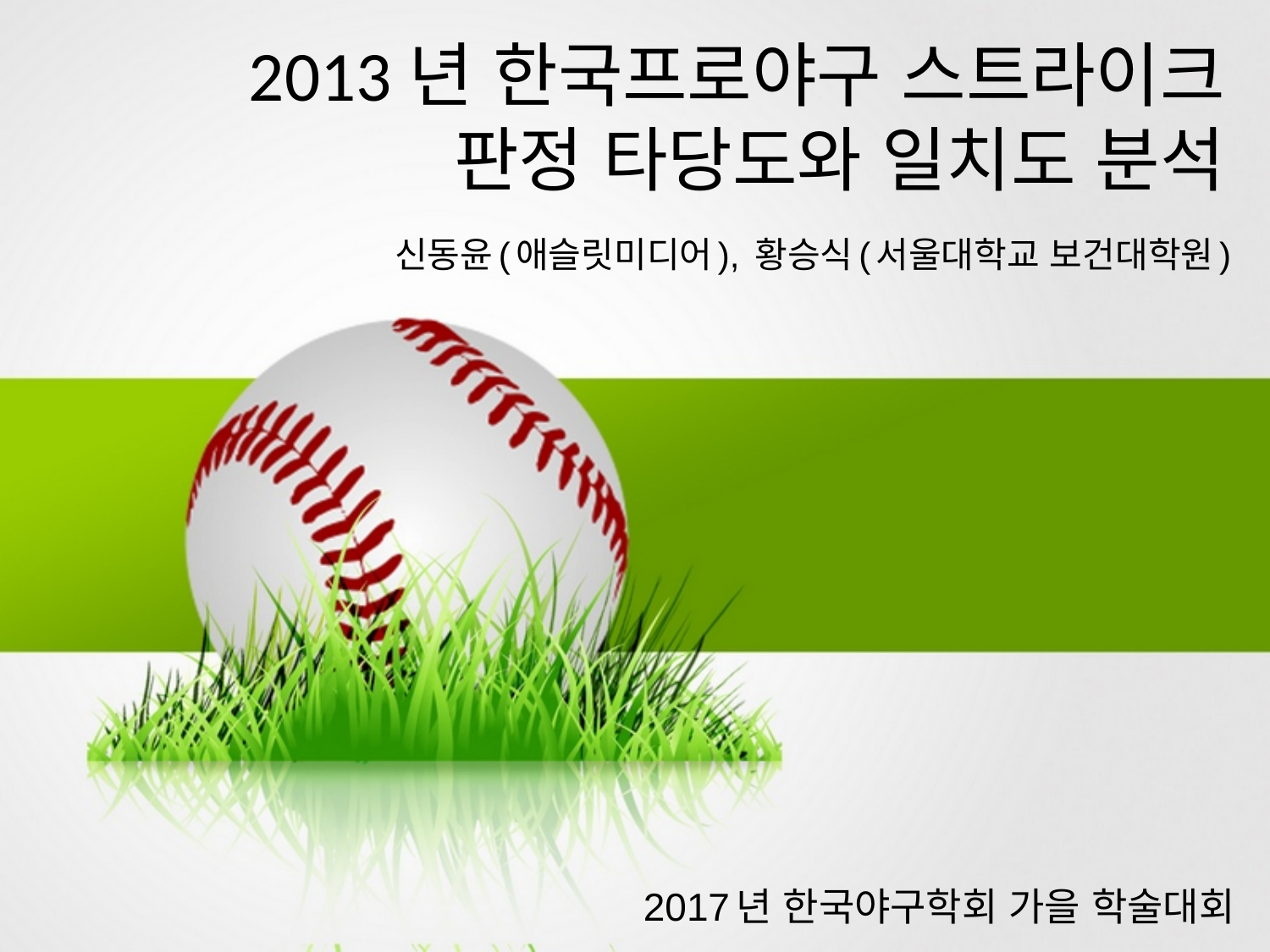

# 2013년 한국프로야구 스트라이크 판정 타당도와 일치도 분석
신동윤(애슬릿미디어), 황승식(서울대학교 보건대학원)
2017년 한국야구학회 가을 학술대회